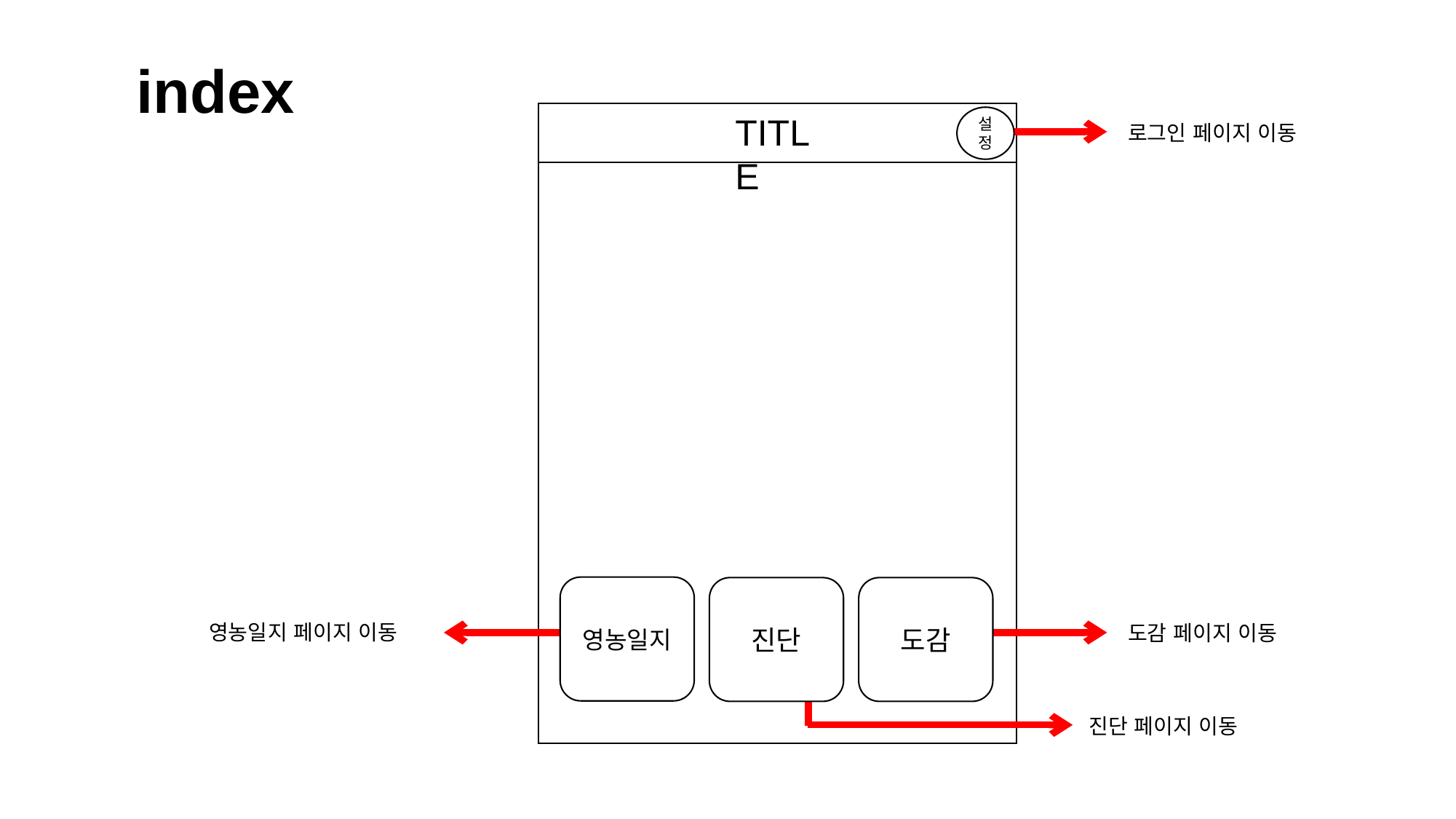

index

TITLE
설정
  로그인 페이지 이동
영농일지
진단
도감
  영농일지 페이지 이동
  도감 페이지 이동
  진단 페이지 이동